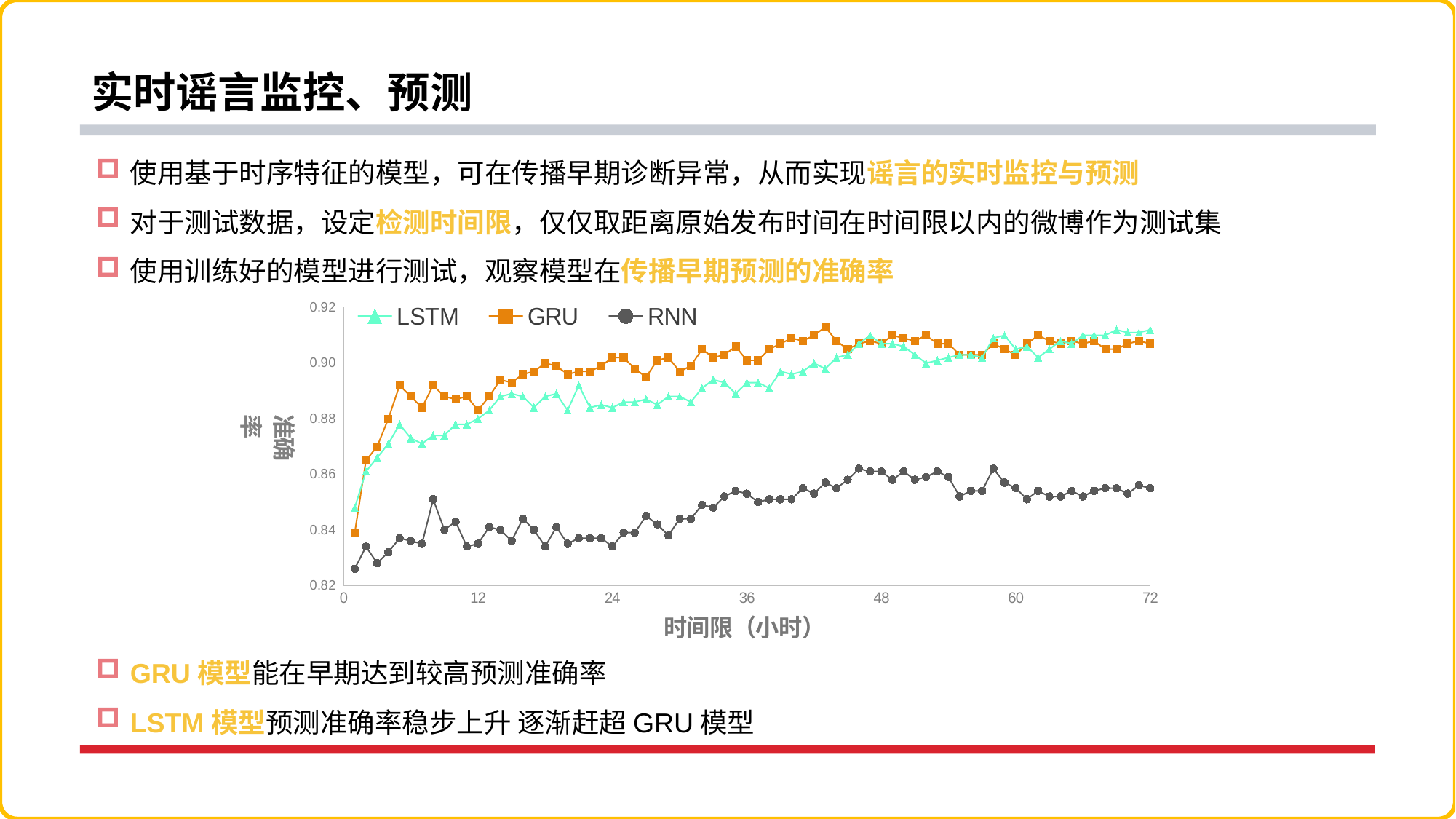

# 实时谣言监控、预测
使用基于时序特征的模型，可在传播早期诊断异常，从而实现谣言的实时监控与预测
对于测试数据，设定检测时间限，仅仅取距离原始发布时间在时间限以内的微博作为测试集
使用训练好的模型进行测试，观察模型在传播早期预测的准确率

### Chart

| Category | LSTM | GRU | RNN |
|---|---|---|---|
GRU模型能在早期达到较高预测准确率
LSTM模型预测准确率稳步上升 逐渐赶超GRU模型